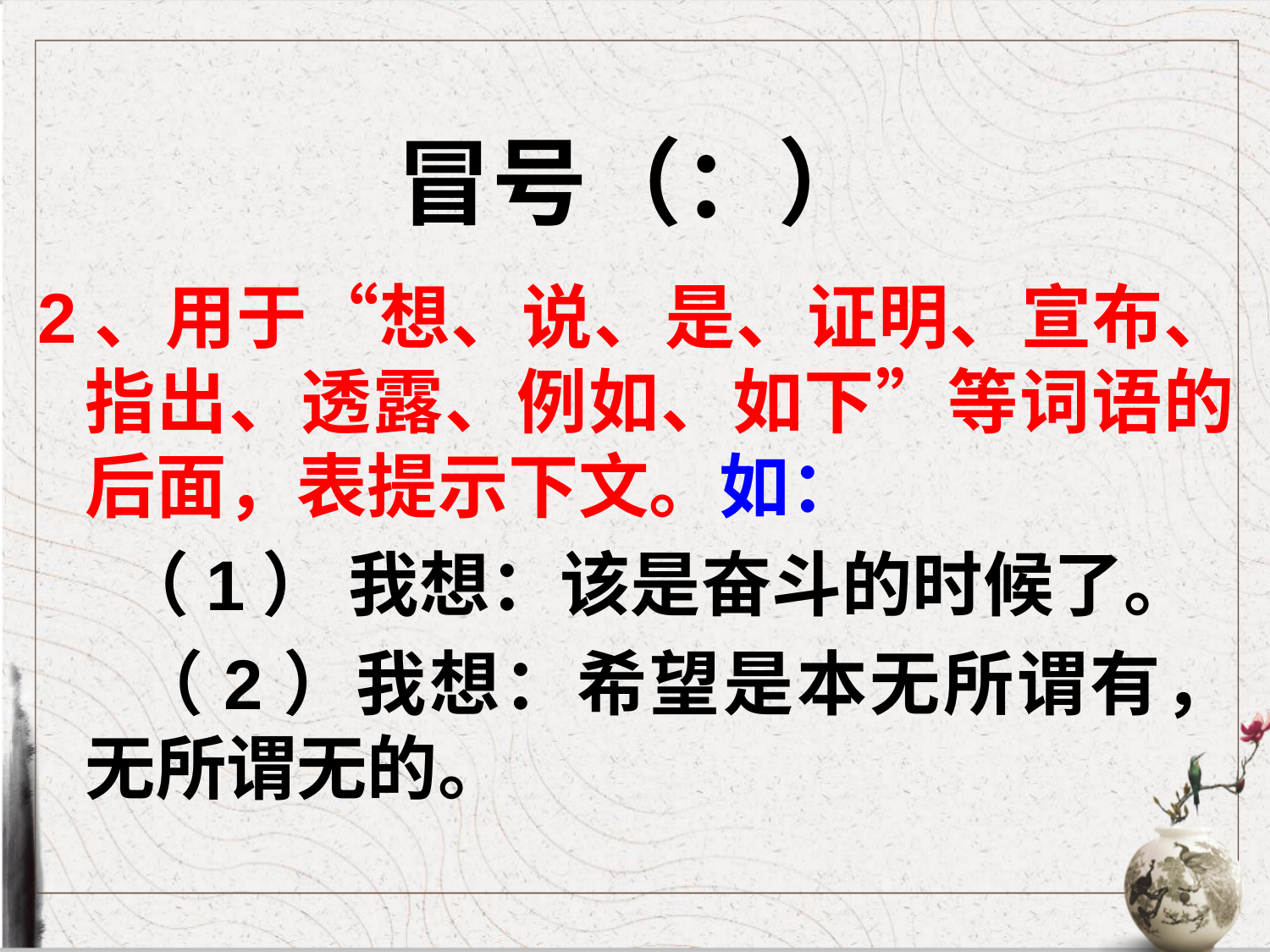

# 冒号（：）
2、用于“想、说、是、证明、宣布、指出、透露、例如、如下”等词语的后面，表提示下文。如：
    （1） 我想：该是奋斗的时候了。
    （2）我想：希望是本无所谓有，无所谓无的。